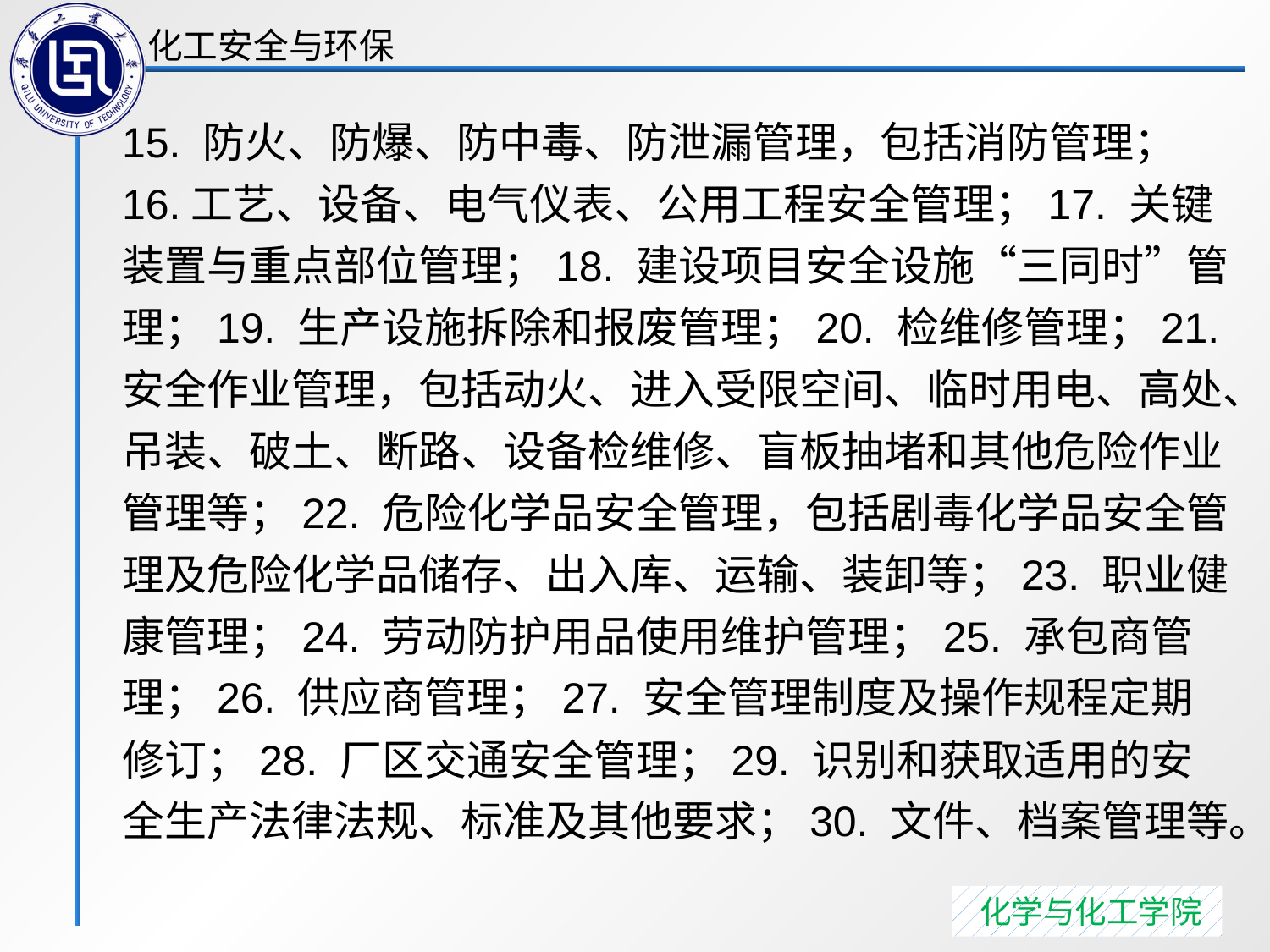

15. 防火、防爆、防中毒、防泄漏管理，包括消防管理；16.工艺、设备、电气仪表、公用工程安全管理；17. 关键装置与重点部位管理；18. 建设项目安全设施“三同时”管理；19. 生产设施拆除和报废管理；20. 检维修管理；21. 安全作业管理，包括动火、进入受限空间、临时用电、高处、吊装、破土、断路、设备检维修、盲板抽堵和其他危险作业管理等；22. 危险化学品安全管理，包括剧毒化学品安全管理及危险化学品储存、出入库、运输、装卸等；23. 职业健康管理；24. 劳动防护用品使用维护管理；25. 承包商管理；26. 供应商管理；27. 安全管理制度及操作规程定期修订；28. 厂区交通安全管理；29. 识别和获取适用的安全生产法律法规、标准及其他要求；30. 文件、档案管理等。